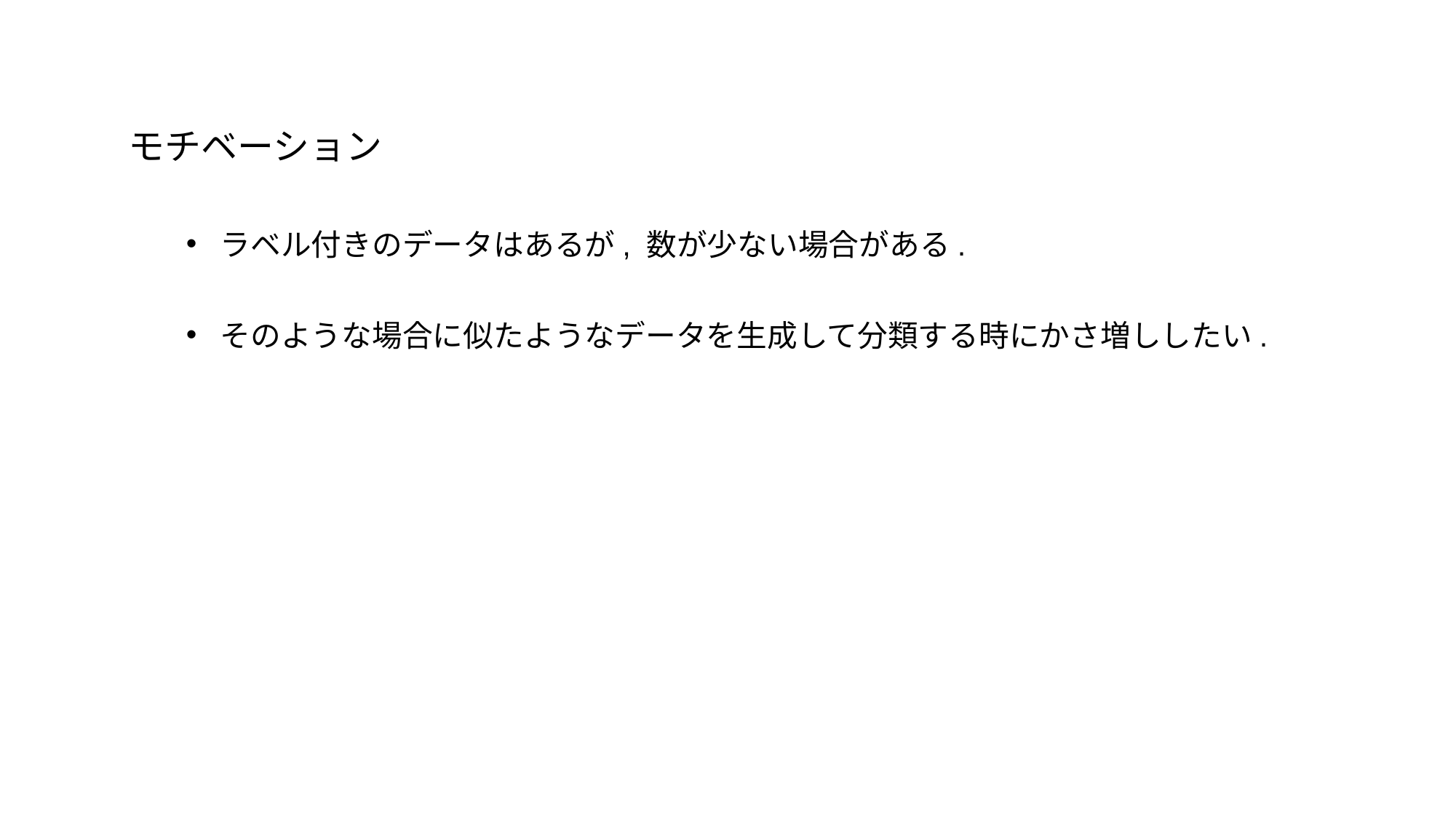

モチベーション
ラベル付きのデータはあるが, 数が少ない場合がある.

そのような場合に似たようなデータを生成して分類する時にかさ増ししたい.